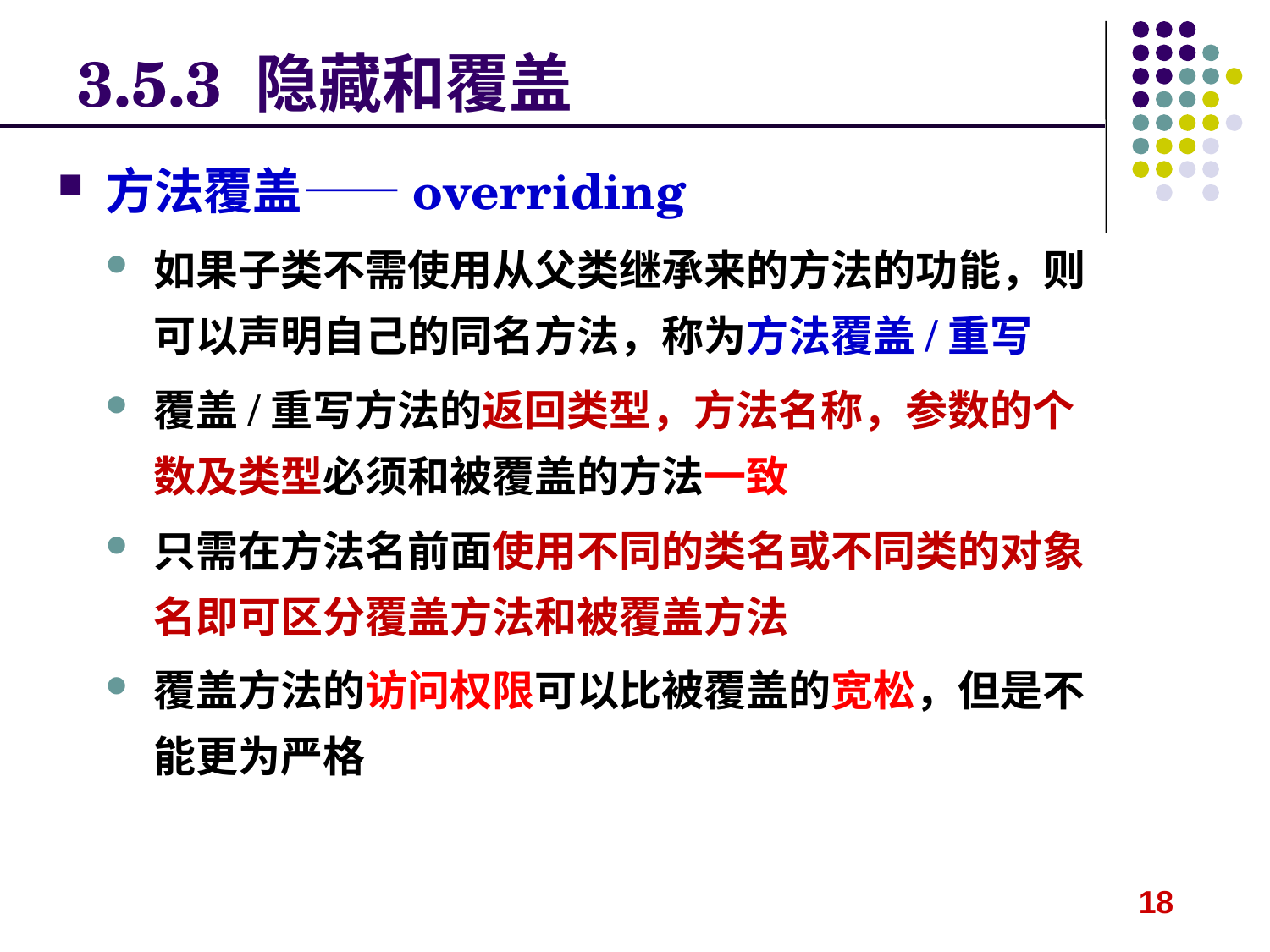

# 3.5.3 隐藏和覆盖
方法覆盖——overriding
如果子类不需使用从父类继承来的方法的功能，则可以声明自己的同名方法，称为方法覆盖/重写
覆盖/重写方法的返回类型，方法名称，参数的个数及类型必须和被覆盖的方法一致
只需在方法名前面使用不同的类名或不同类的对象名即可区分覆盖方法和被覆盖方法
覆盖方法的访问权限可以比被覆盖的宽松，但是不能更为严格